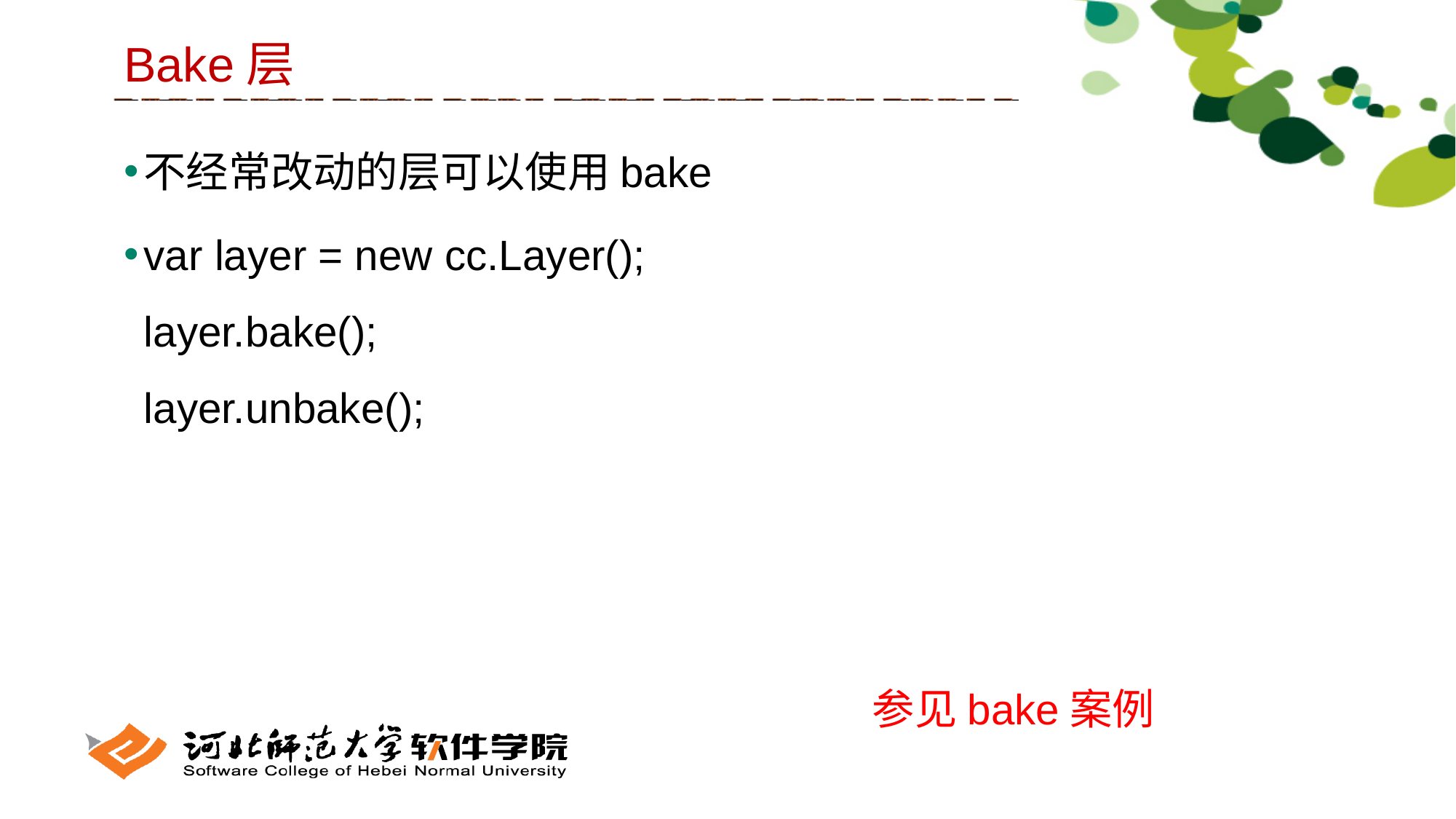

Bake层

不经常改动的层可以使用bake
var layer = new cc.Layer();
layer.bake();
layer.unbake();
参见bake案例